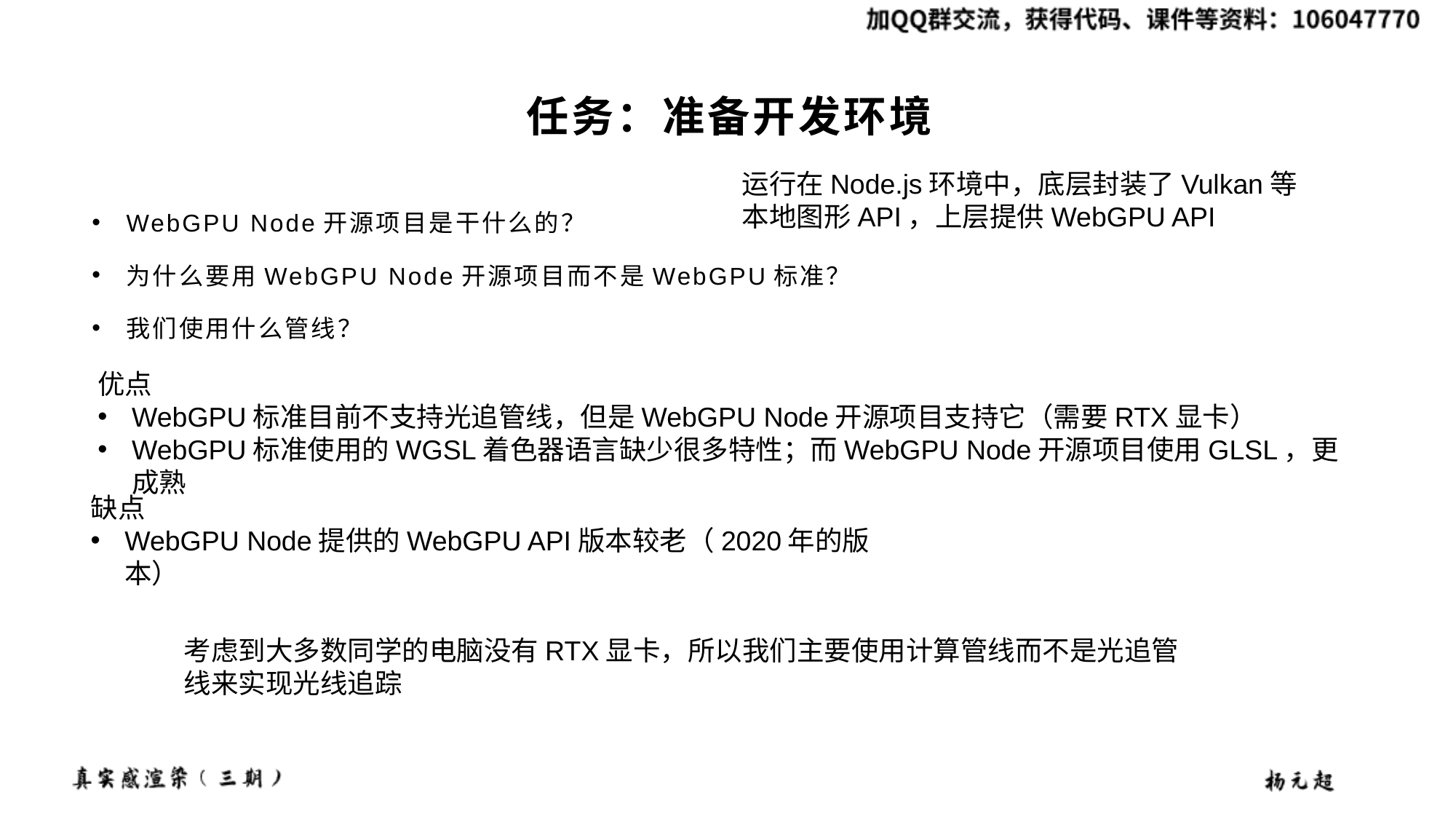

# 任务：准备开发环境
运行在Node.js环境中，底层封装了Vulkan等本地图形API，上层提供WebGPU API
WebGPU Node开源项目是干什么的？
为什么要用WebGPU Node开源项目而不是WebGPU标准？
我们使用什么管线？

优点
WebGPU标准目前不支持光追管线，但是WebGPU Node开源项目支持它（需要RTX显卡）
WebGPU标准使用的WGSL着色器语言缺少很多特性；而WebGPU Node开源项目使用GLSL，更成熟

缺点
WebGPU Node提供的WebGPU API版本较老（2020年的版本）
考虑到大多数同学的电脑没有RTX显卡，所以我们主要使用计算管线而不是光追管线来实现光线追踪